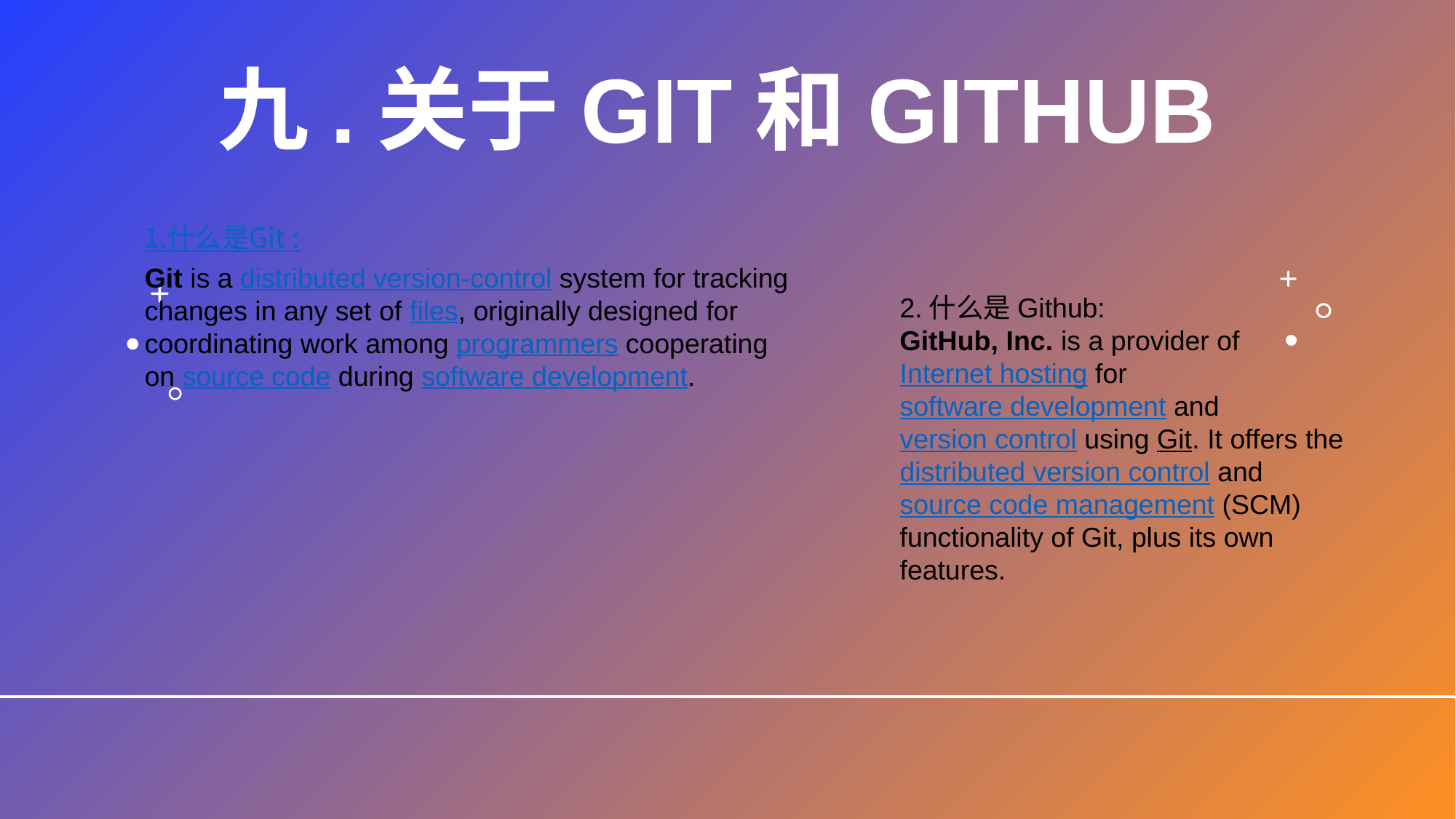

九.关于Git和Github
1.什么是Git :
Git is a distributed version-control system for tracking changes in any set of files, originally designed for coordinating work among programmers cooperating on source code during software development.

2.什么是Github:
GitHub, Inc. is a provider of Internet hosting for software development and version control using Git. It offers the distributed version control and source code management (SCM) functionality of Git, plus its own features.